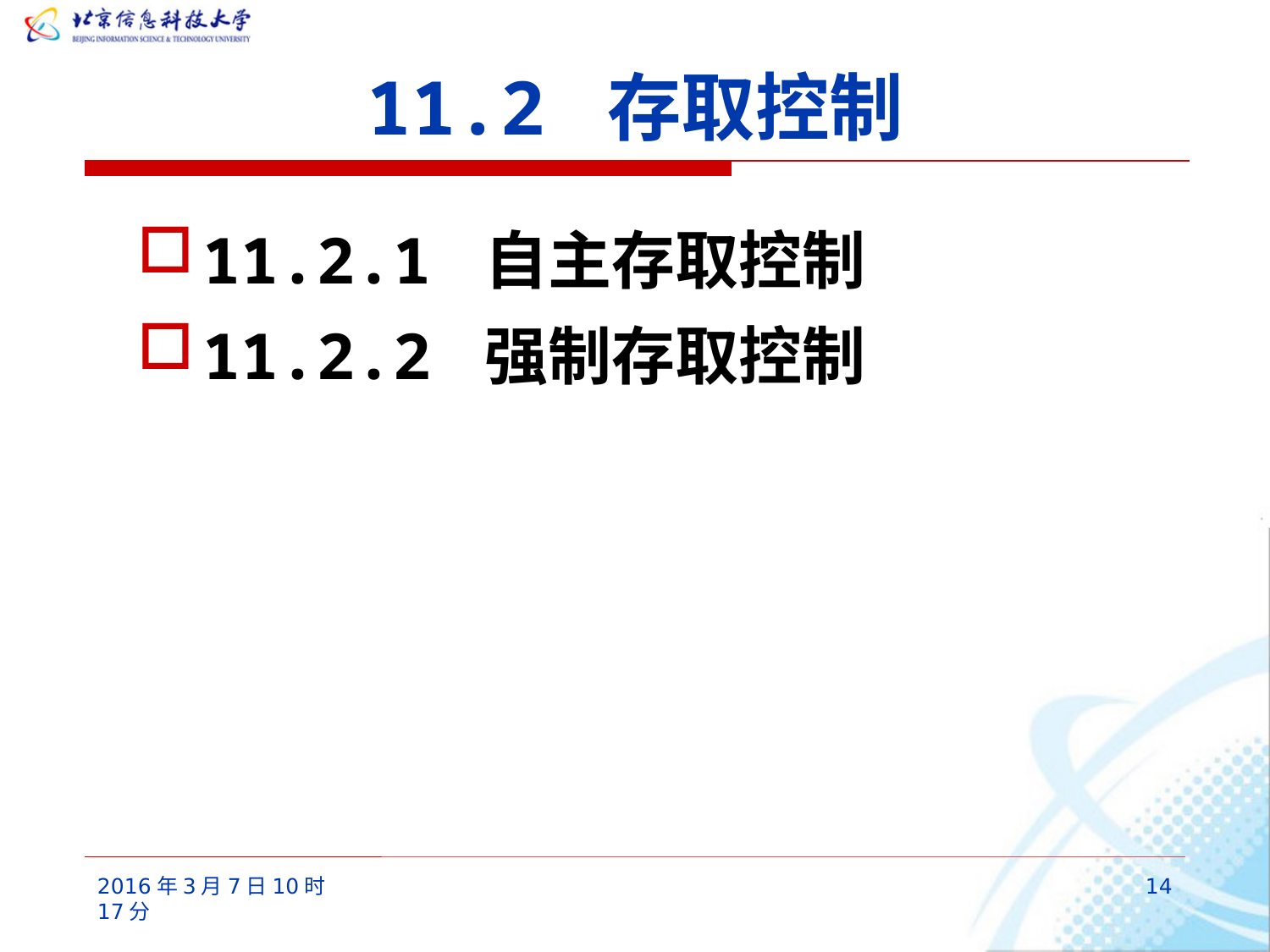

# 11.2 存取控制
11.2.1 自主存取控制
11.2.2 强制存取控制
2016年3月7日10时17分
14